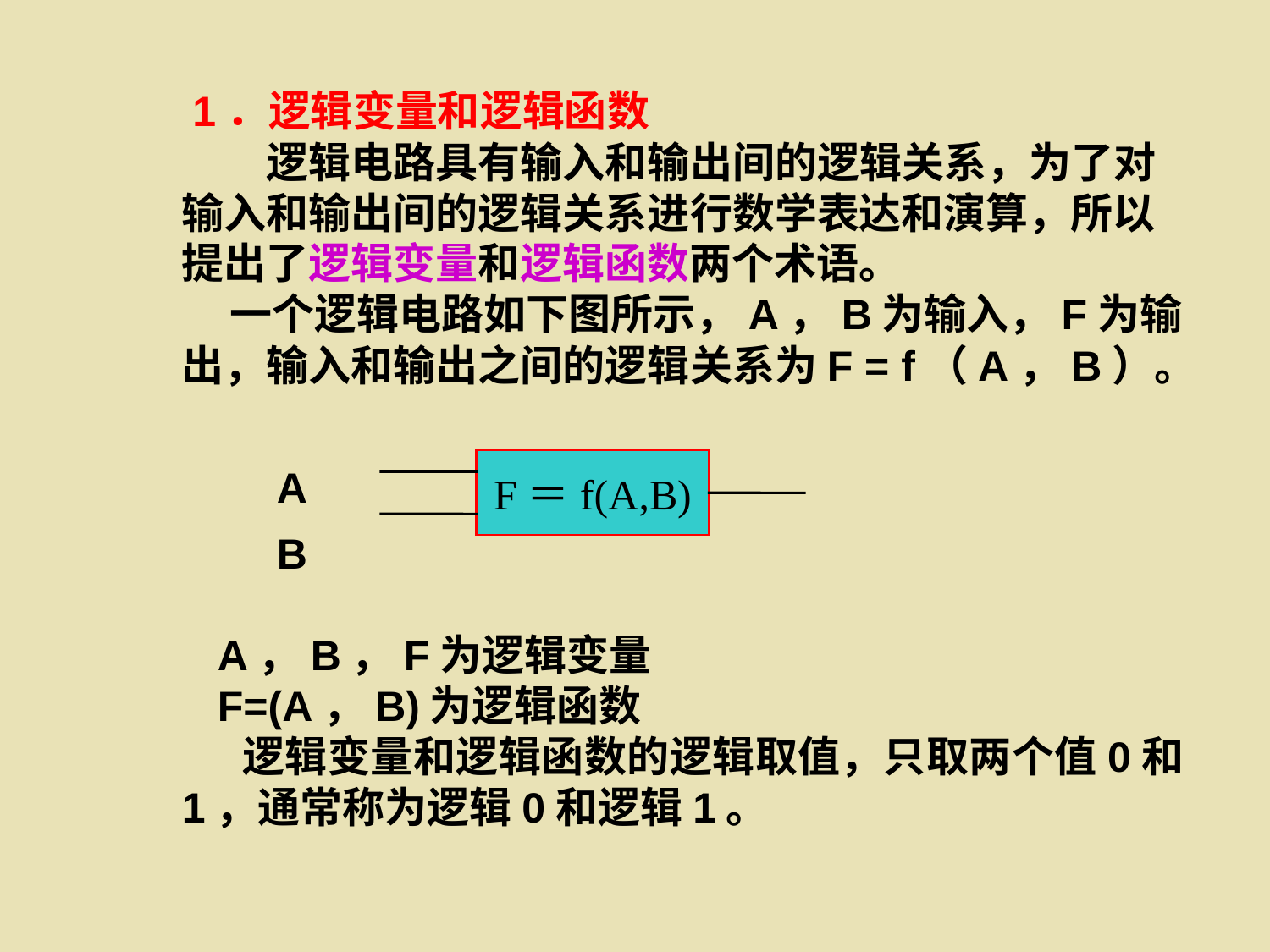

1．逻辑变量和逻辑函数
　　逻辑电路具有输入和输出间的逻辑关系，为了对输入和输出间的逻辑关系进行数学表达和演算，所以提出了逻辑变量和逻辑函数两个术语。
    一个逻辑电路如下图所示，A，B为输入，F为输出，输入和输出之间的逻辑关系为F = f（A，B）。

        A                     F
        B

   A，B，F为逻辑变量
   F=(A，B)为逻辑函数
     逻辑变量和逻辑函数的逻辑取值，只取两个值0和1，通常称为逻辑0和逻辑1。

F＝f(A,B)